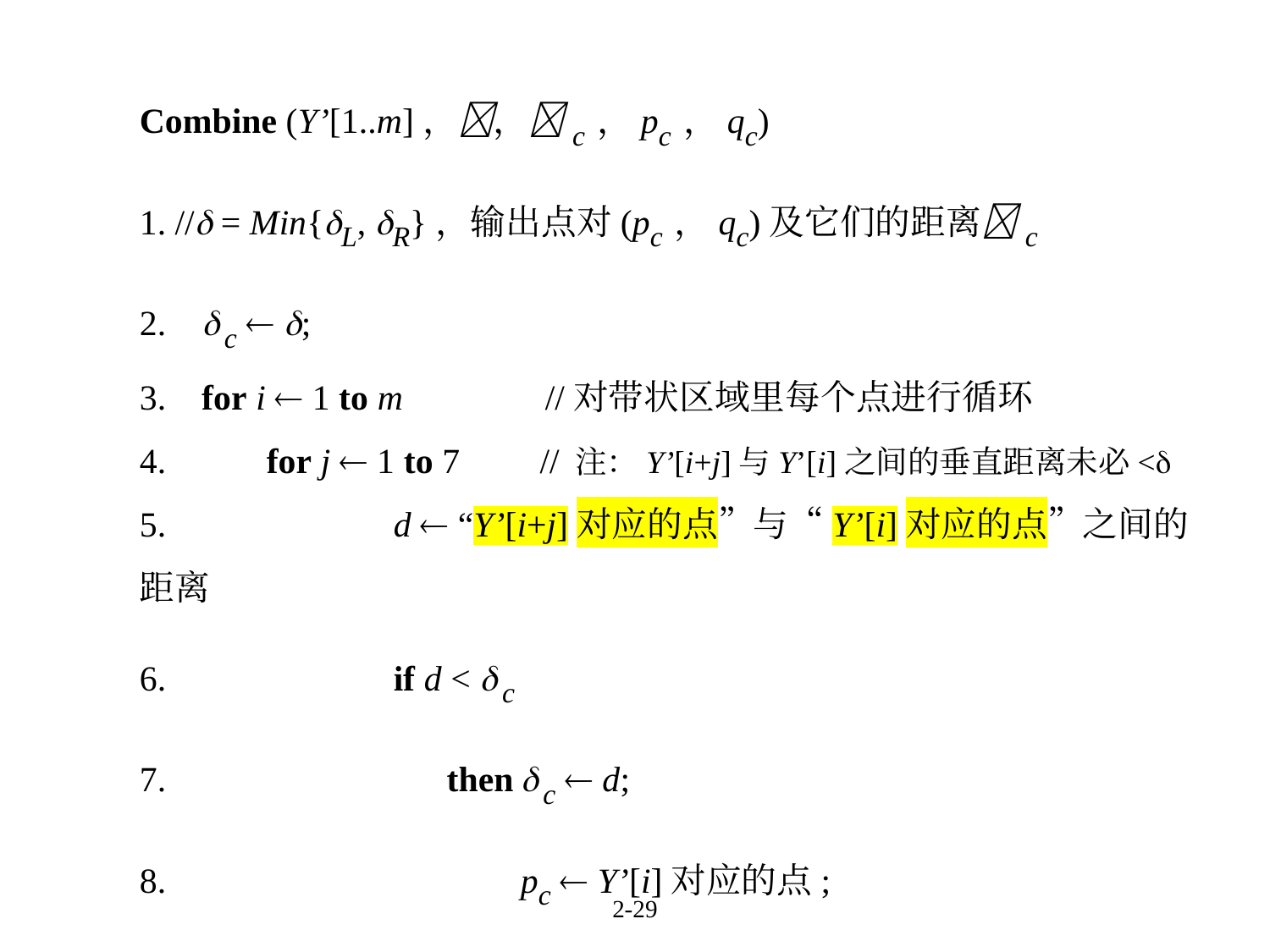

Combine (Y’[1..m]，δ，δc，pc，qc)
1. //δ = Min{δL, δR}，输出点对(pc，qc)及它们的距离δc
2.    δ c ← δ;
3.    for i ← 1 to m                //对带状区域里每个点进行循环
4. 	for j ← 1 to 7         // 注：Y’[i+j]与Y’[i]之间的垂直距离未必<δ
5. 		d ← “Y’[i+j]对应的点”与“Y’[i]对应的点”之间的距离
6. 		if d < δ c
7. 		      then	δ c ← d;
8. 			pc ← Y’[i]对应的点;
9. 			qc ← Y’[i+j]对应的点;
10. 		endif
11.  	endfor
12. Return (δc，pc，qc).
2-29